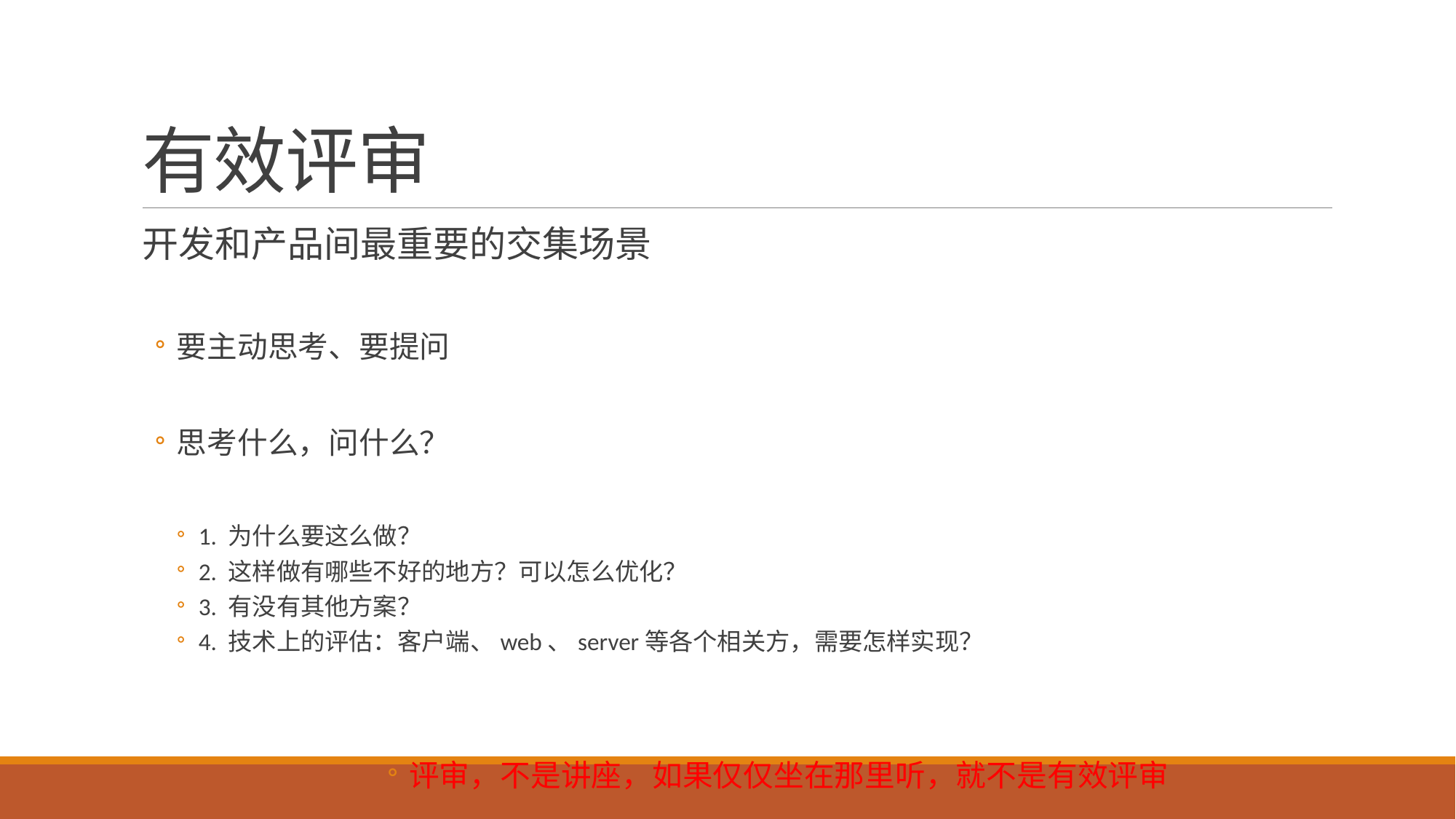

# 有效评审
开发和产品间最重要的交集场景

要主动思考、要提问

思考什么，问什么？

1. 为什么要这么做？
2. 这样做有哪些不好的地方？可以怎么优化？
3. 有没有其他方案？
4. 技术上的评估：客户端、web、server等各个相关方，需要怎样实现？

评审，不是讲座，如果仅仅坐在那里听，就不是有效评审